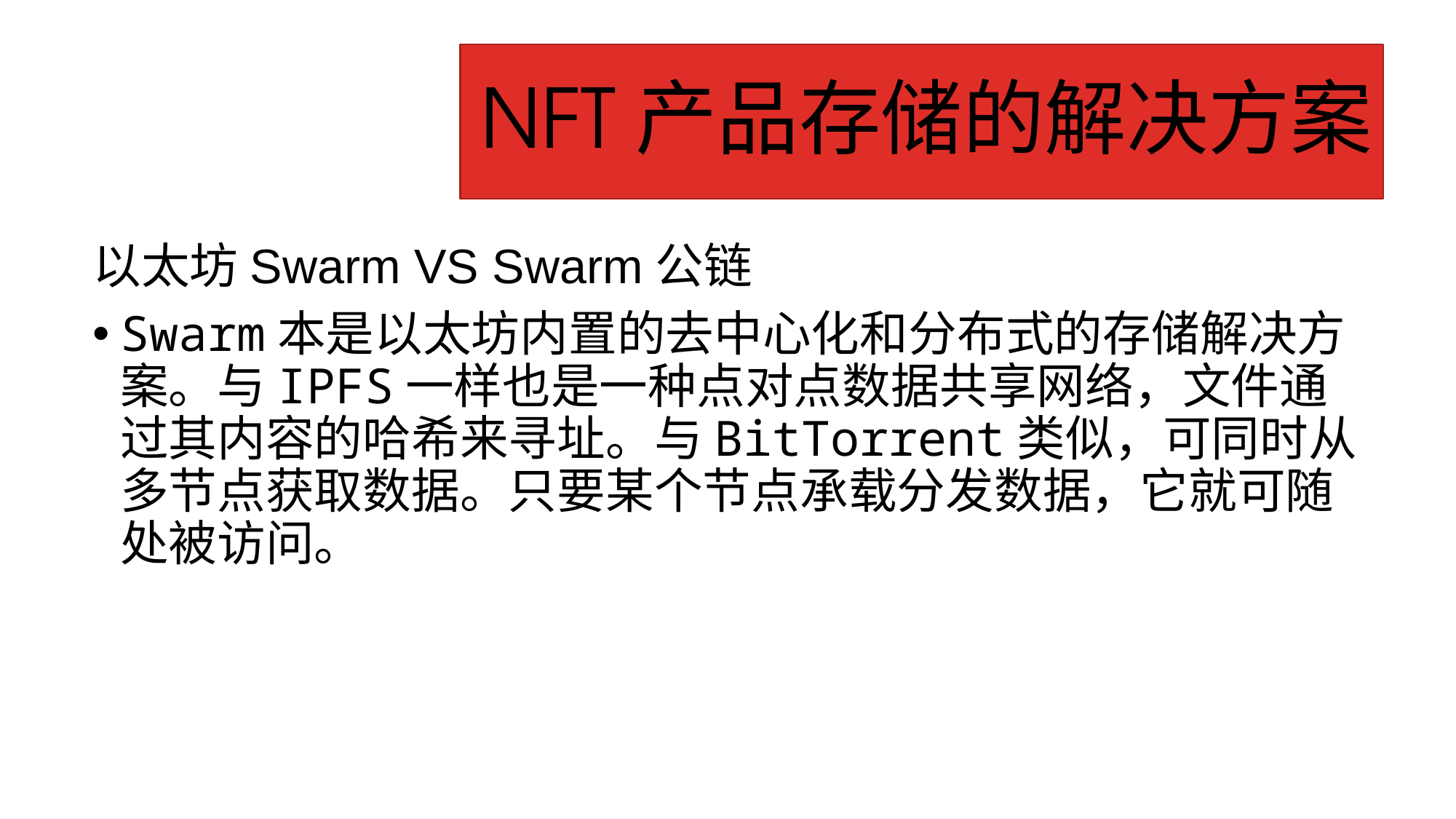

# NFT产品存储的解决方案
以太坊Swarm VS Swarm公链
Swarm本是以太坊内置的去中心化和分布式的存储解决方案。与IPFS一样也是一种点对点数据共享网络，文件通过其内容的哈希来寻址。与BitTorrent类似，可同时从多节点获取数据。只要某个节点承载分发数据，它就可随处被访问。